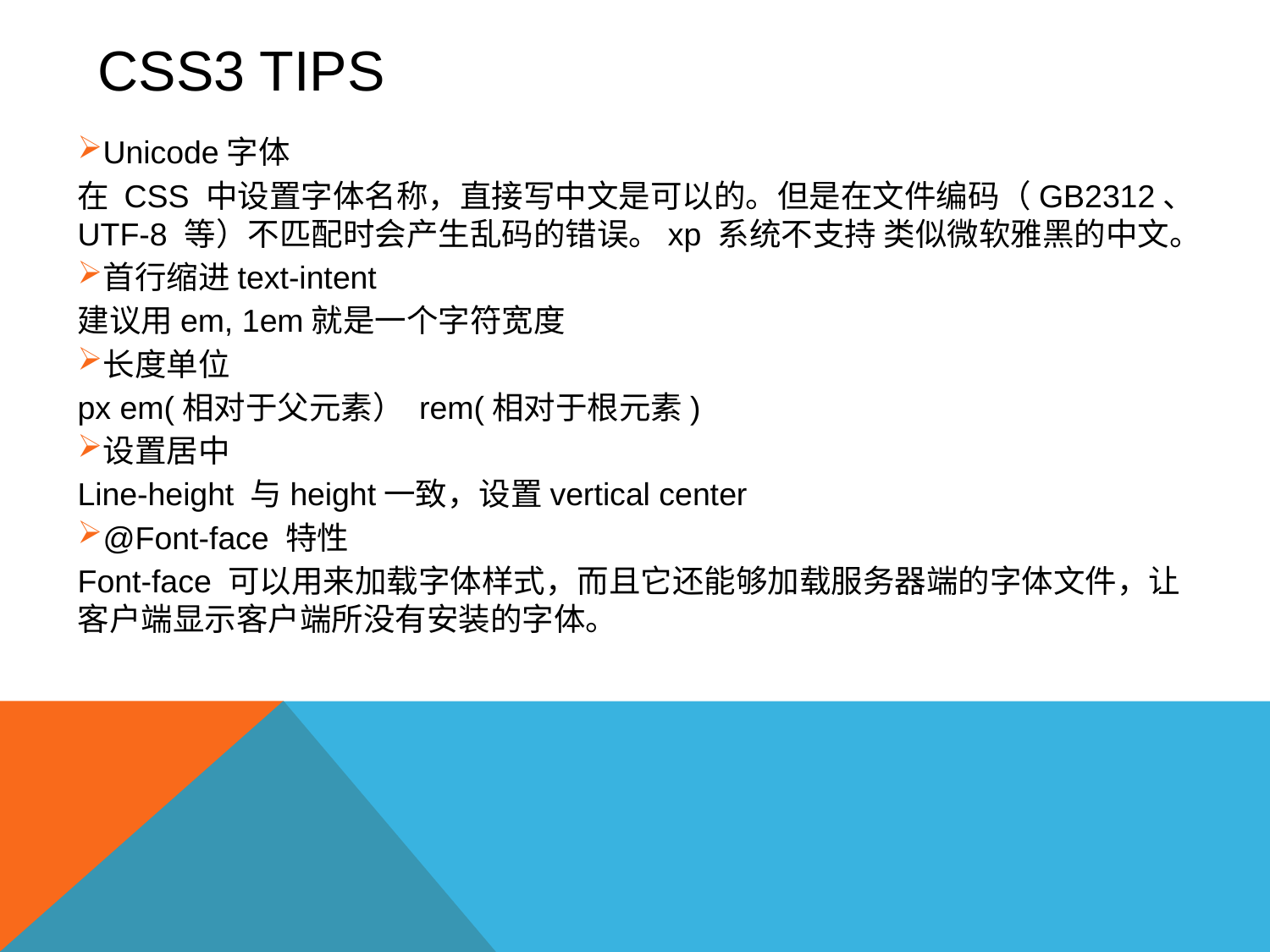

# CSS3 tips
Unicode字体
在 CSS 中设置字体名称，直接写中文是可以的。但是在文件编码（GB2312、UTF-8 等）不匹配时会产生乱码的错误。xp 系统不支持 类似微软雅黑的中文。
首行缩进text-intent
建议用em, 1em就是一个字符宽度
长度单位
px em(相对于父元素） rem(相对于根元素)
设置居中
Line-height 与height一致，设置vertical center
@Font-face 特性
Font-face 可以用来加载字体样式，而且它还能够加载服务器端的字体文件，让客户端显示客户端所没有安装的字体。